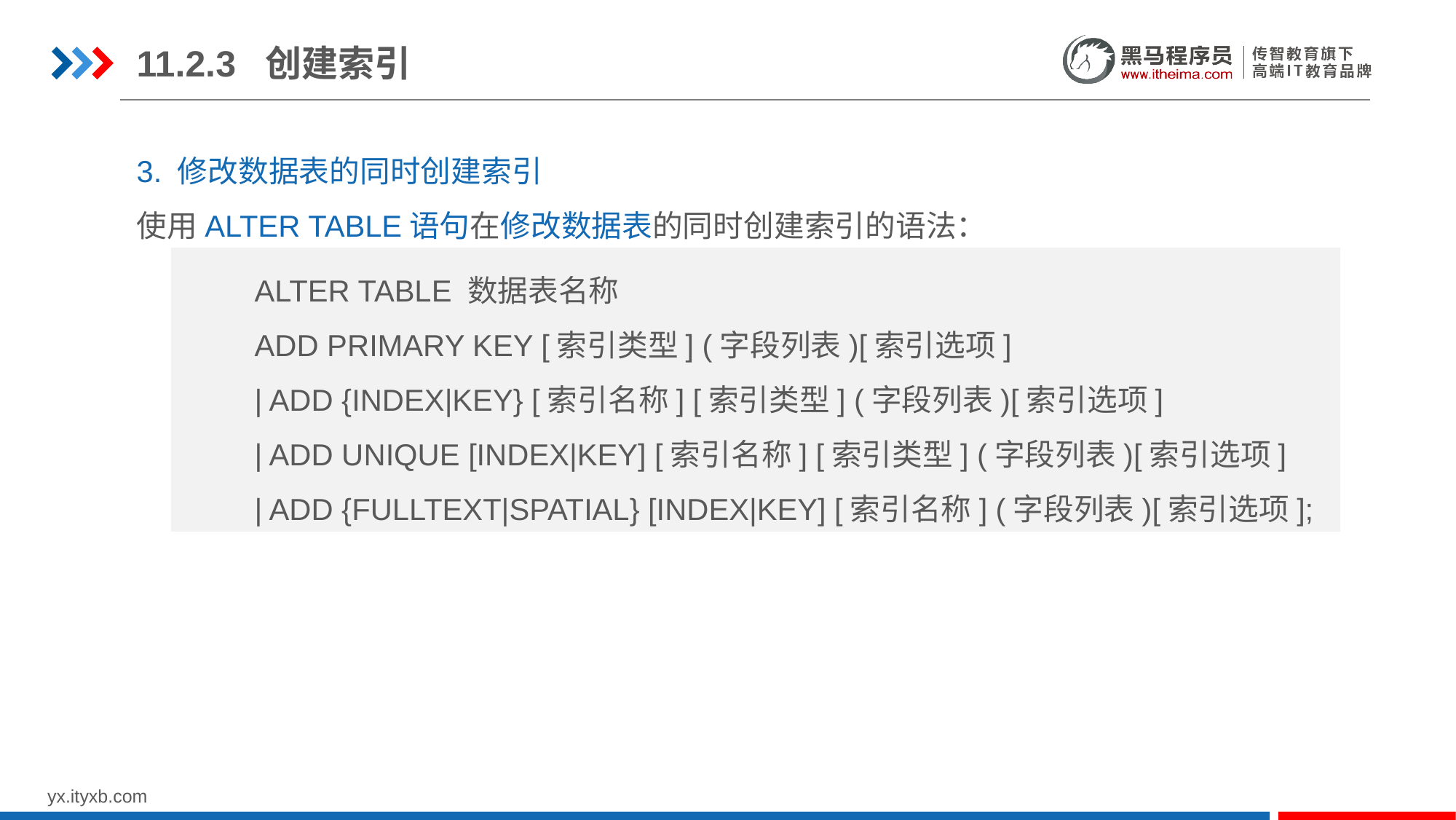

11.2.3  创建索引
3. 修改数据表的同时创建索引
使用ALTER TABLE语句在修改数据表的同时创建索引的语法：
ALTER TABLE 数据表名称
ADD PRIMARY KEY [索引类型] (字段列表)[索引选项]
| ADD {INDEX|KEY} [索引名称] [索引类型] (字段列表)[索引选项]
| ADD UNIQUE [INDEX|KEY] [索引名称] [索引类型] (字段列表)[索引选项]
| ADD {FULLTEXT|SPATIAL} [INDEX|KEY] [索引名称] (字段列表)[索引选项];